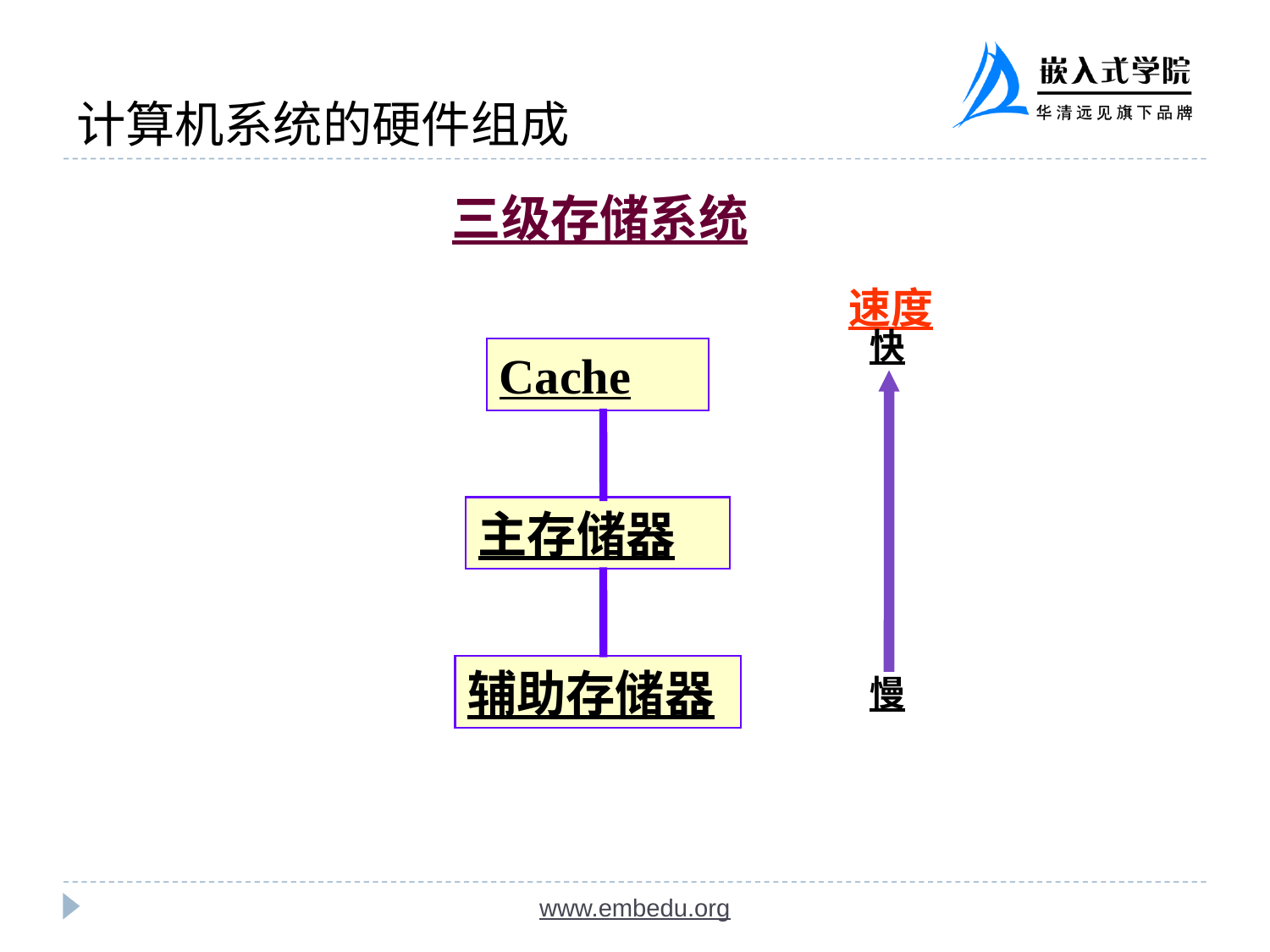

计算机系统的硬件组成
三级存储系统
速度
快
Cache

主存储器

辅助存储器

慢
www.embedu.org